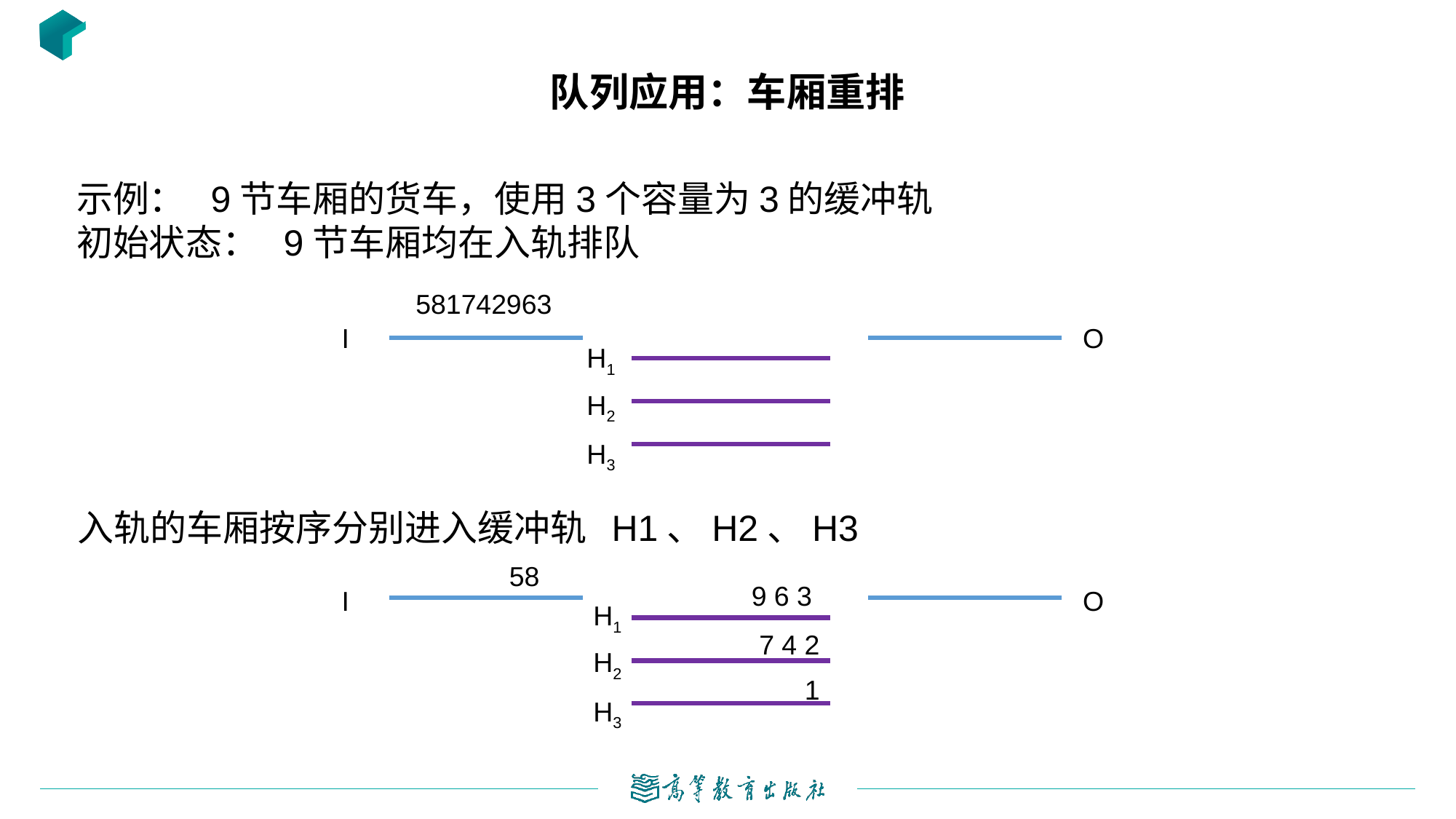

# 队列应用：车厢重排
示例：  9节车厢的货车，使用3个容量为3的缓冲轨
初始状态：  9节车厢均在入轨排队
581742963
I
O
H1
H2
H3
入轨的车厢按序分别进入缓冲轨  H1、H2、H3
              58
9 6 3
I
O
H1
 7 4 2
H2
1
H3